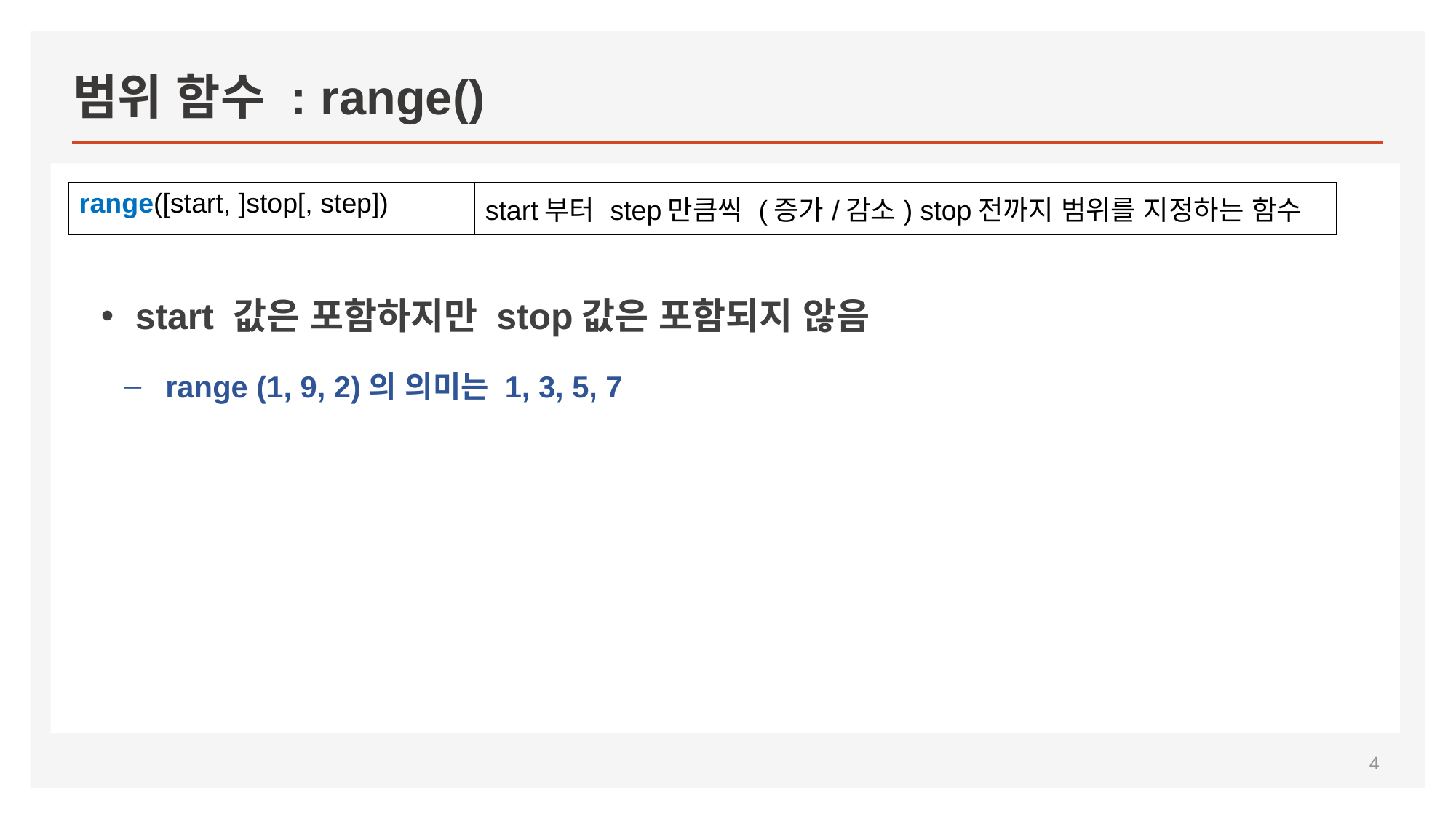

# 범위 함수 : range()
| range([start, ]stop[, step]) | start부터 step만큼씩 (증가/감소) stop전까지 범위를 지정하는 함수 |
| --- | --- |
start 값은 포함하지만 stop값은 포함되지 않음
range (1, 9, 2)의 의미는 1, 3, 5, 7
4